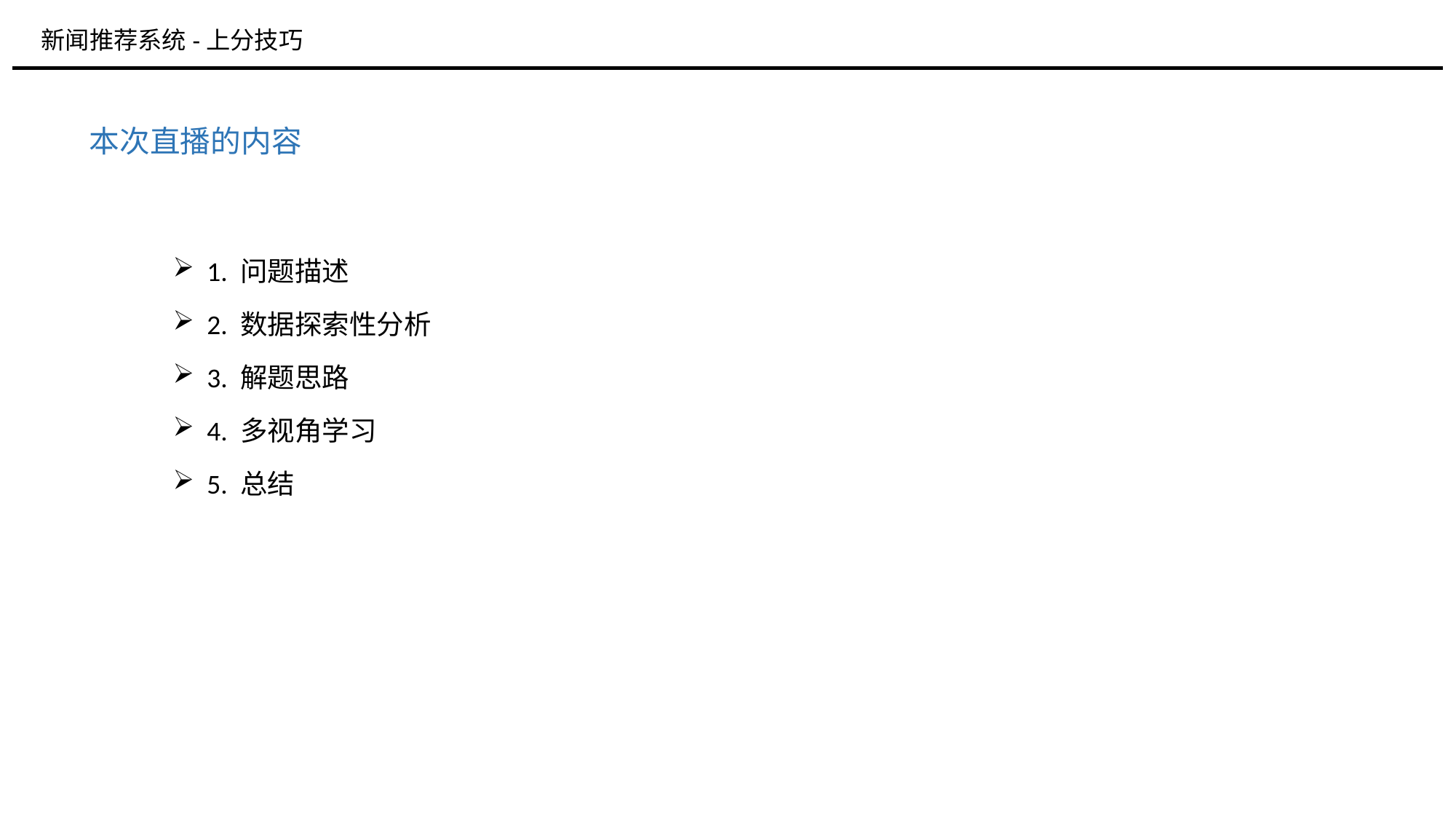

新闻推荐系统-上分技巧
本次直播的内容
1. 问题描述
2. 数据探索性分析
3. 解题思路
4. 多视角学习
5. 总结